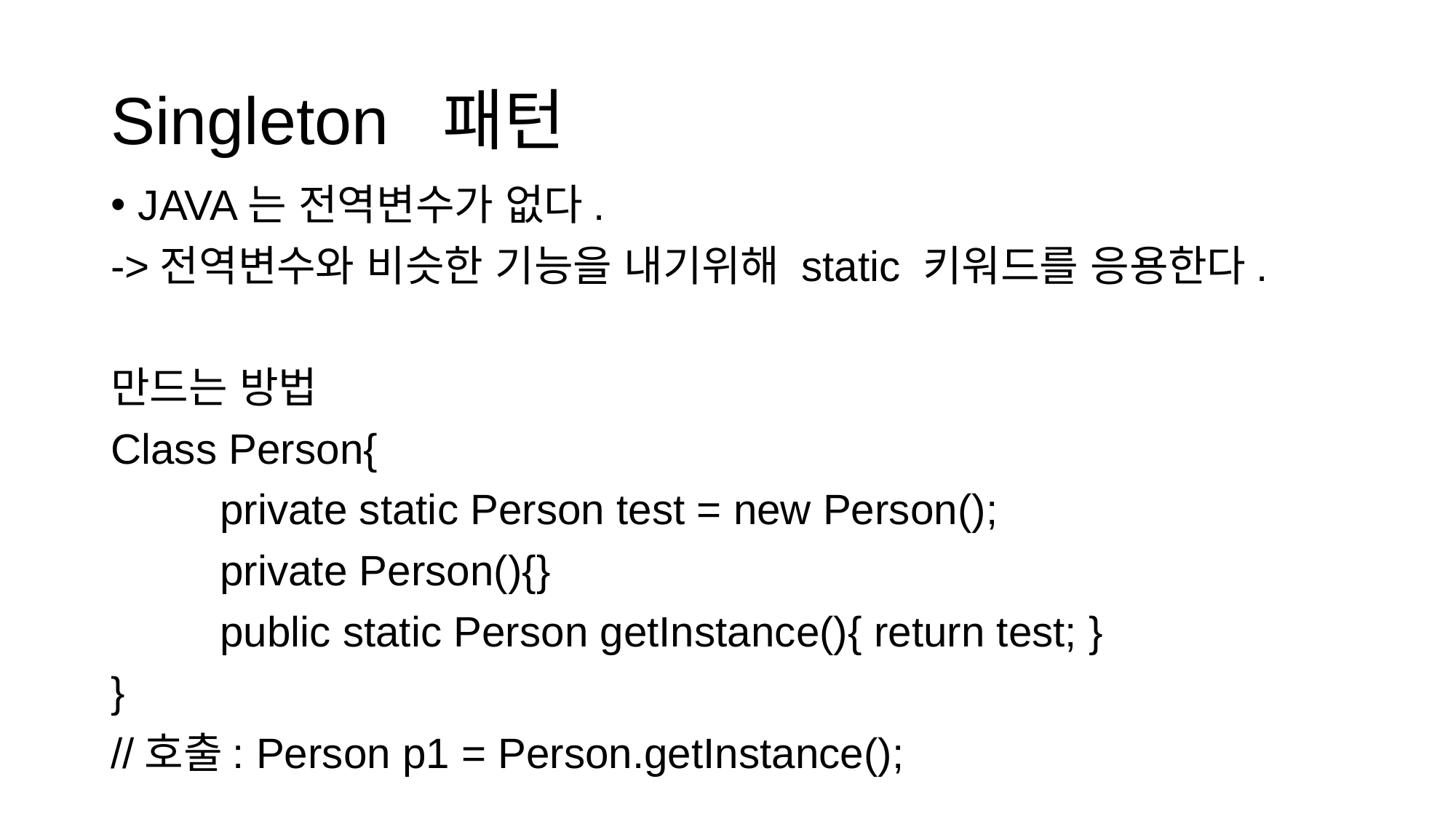

# Singleton  패턴
JAVA는 전역변수가 없다.
->전역변수와 비슷한 기능을 내기위해 static 키워드를 응용한다.

만드는 방법
Class Person{
	private static Person test = new Person();
	private Person(){}
	public static Person getInstance(){ return test; }
}
//호출: Person p1 = Person.getInstance();